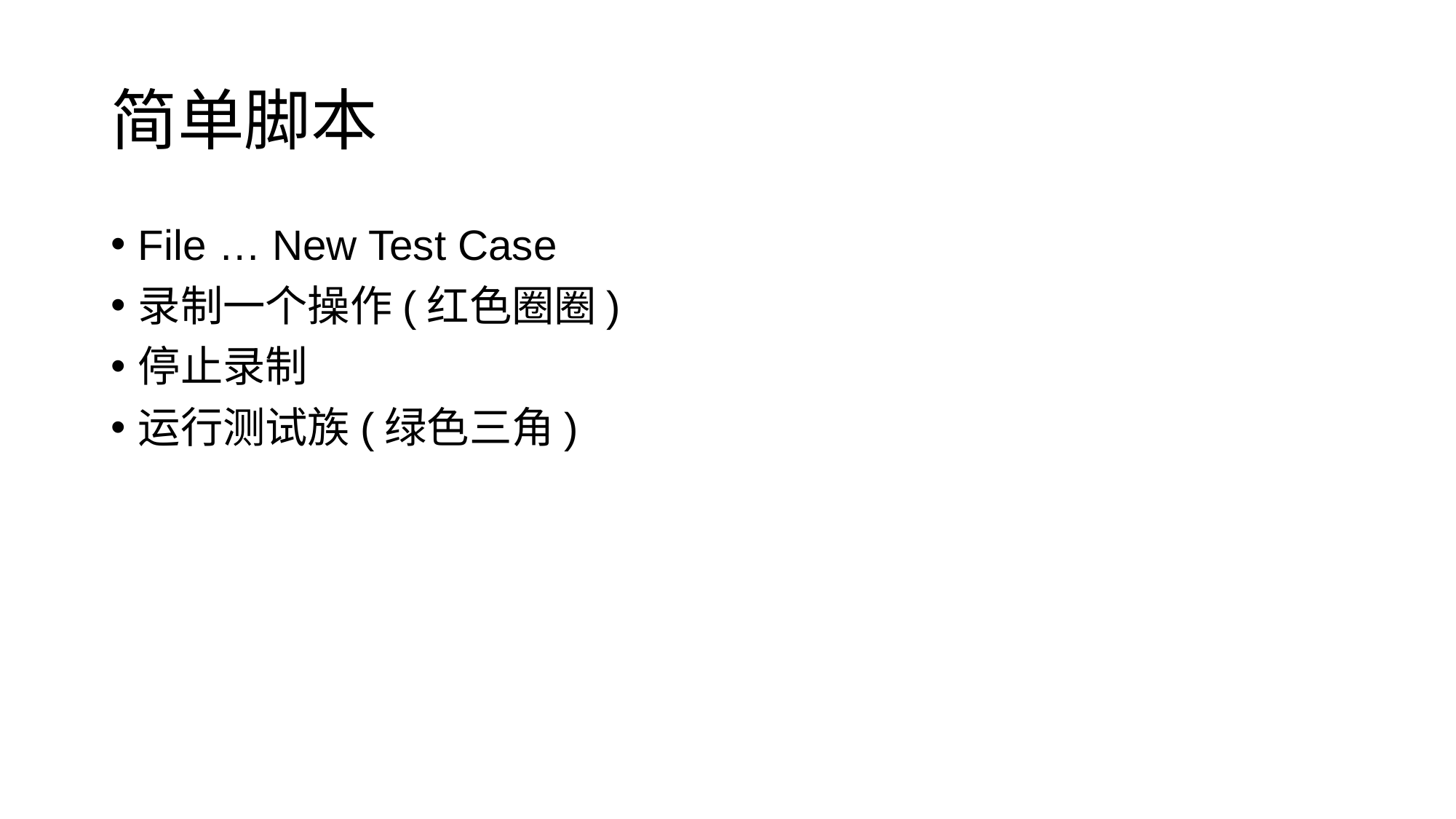

# 简单脚本
File … New Test Case
录制一个操作(红色圈圈)
停止录制
运行测试族(绿色三角)